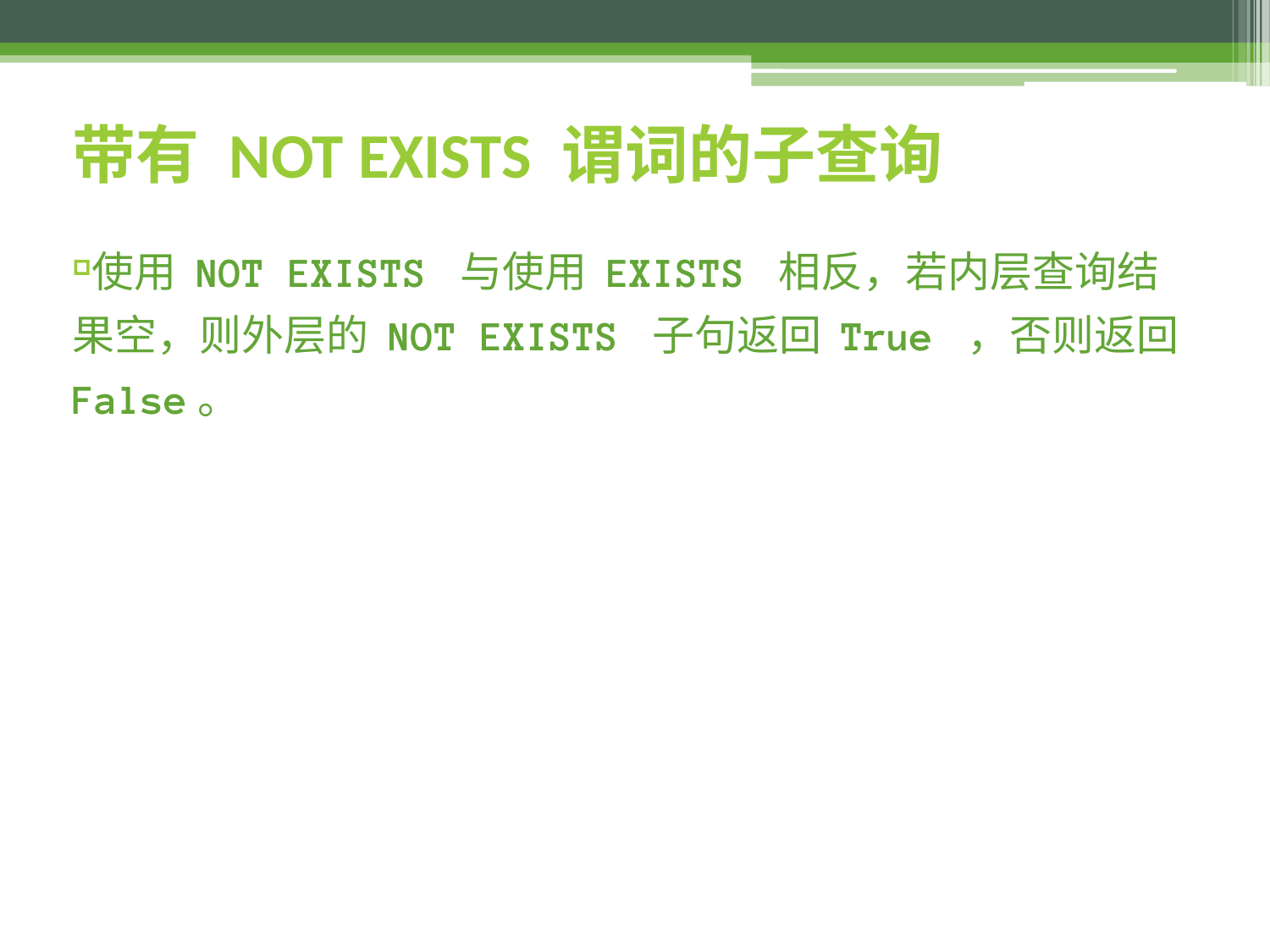

# 带有 NOT EXISTS 谓词的子查询
使用 NOT EXISTS 与使用 EXISTS 相反，若内层查询结果空，则外层的 NOT EXISTS 子句返回 True ，否则返回 False。